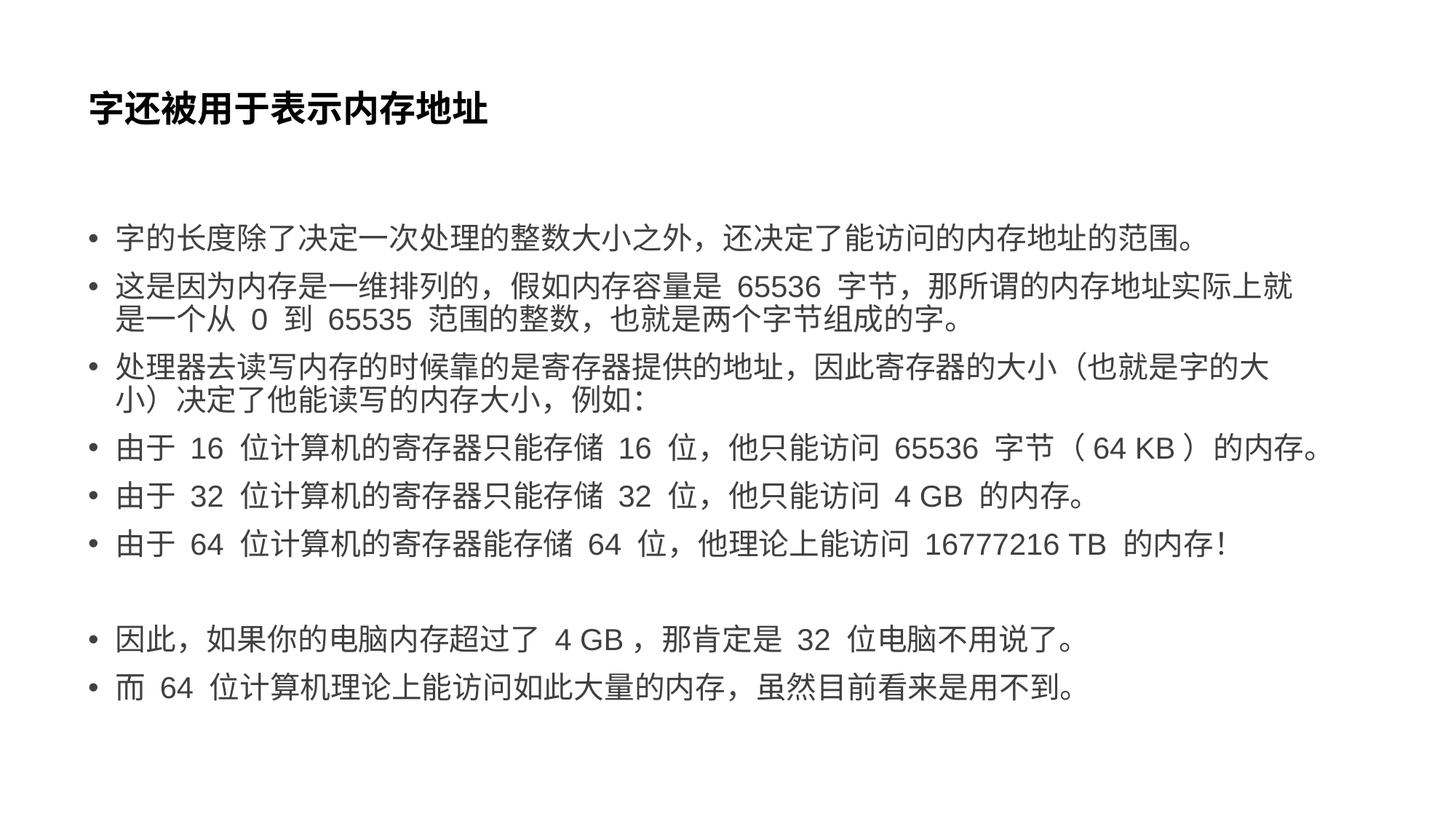

# 字还被用于表示内存地址
字的长度除了决定一次处理的整数大小之外，还决定了能访问的内存地址的范围。
这是因为内存是一维排列的，假如内存容量是 65536 字节，那所谓的内存地址实际上就是一个从 0 到 65535 范围的整数，也就是两个字节组成的字。
处理器去读写内存的时候靠的是寄存器提供的地址，因此寄存器的大小（也就是字的大小）决定了他能读写的内存大小，例如：
由于 16 位计算机的寄存器只能存储 16 位，他只能访问 65536 字节（64 KB）的内存。
由于 32 位计算机的寄存器只能存储 32 位，他只能访问 4 GB 的内存。
由于 64 位计算机的寄存器能存储 64 位，他理论上能访问 16777216 TB 的内存！

因此，如果你的电脑内存超过了 4 GB，那肯定是 32 位电脑不用说了。
而 64 位计算机理论上能访问如此大量的内存，虽然目前看来是用不到。